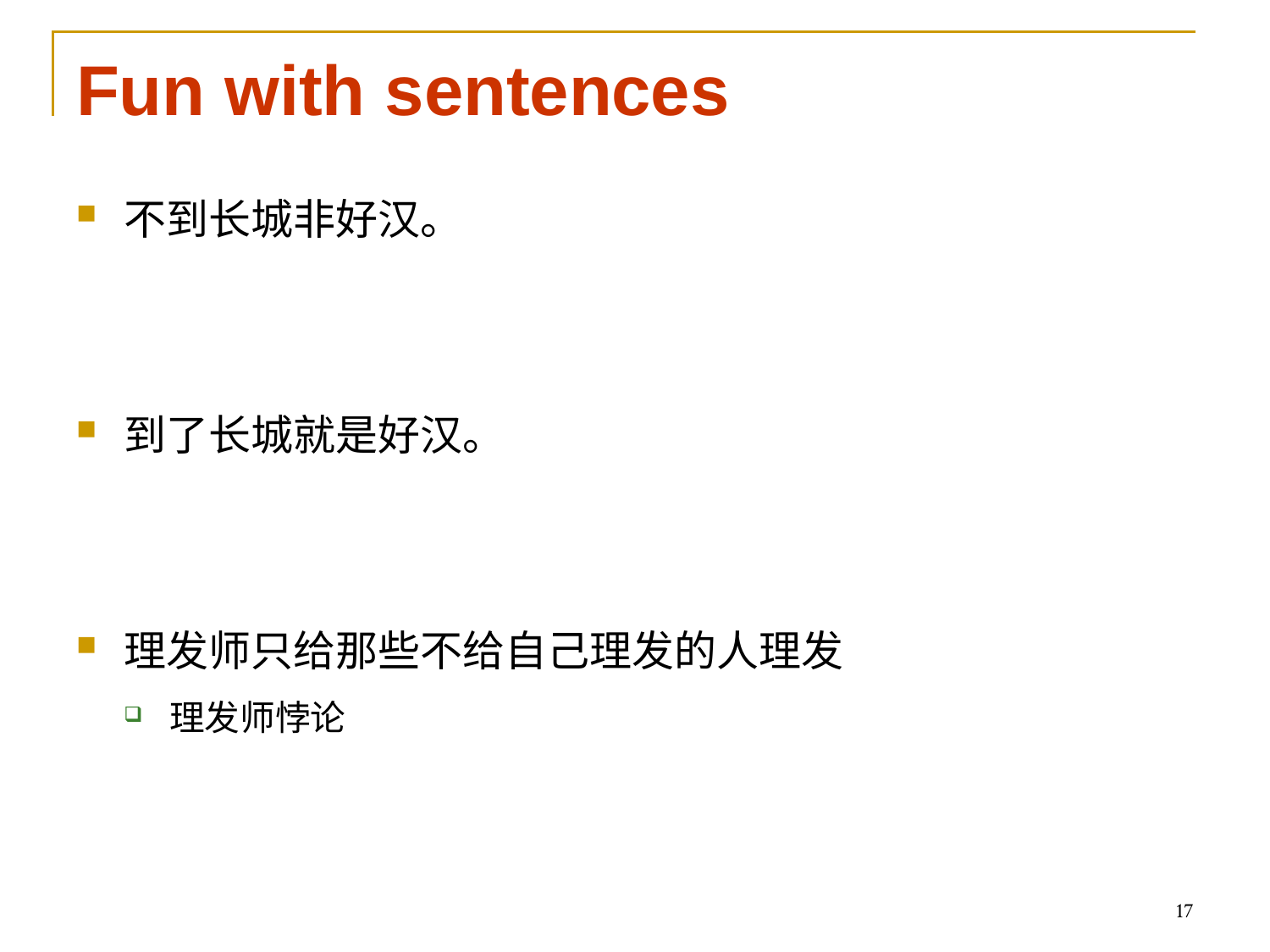

# Fun with sentences
不到长城非好汉。

到了长城就是好汉。

理发师只给那些不给自己理发的人理发
理发师悖论
17